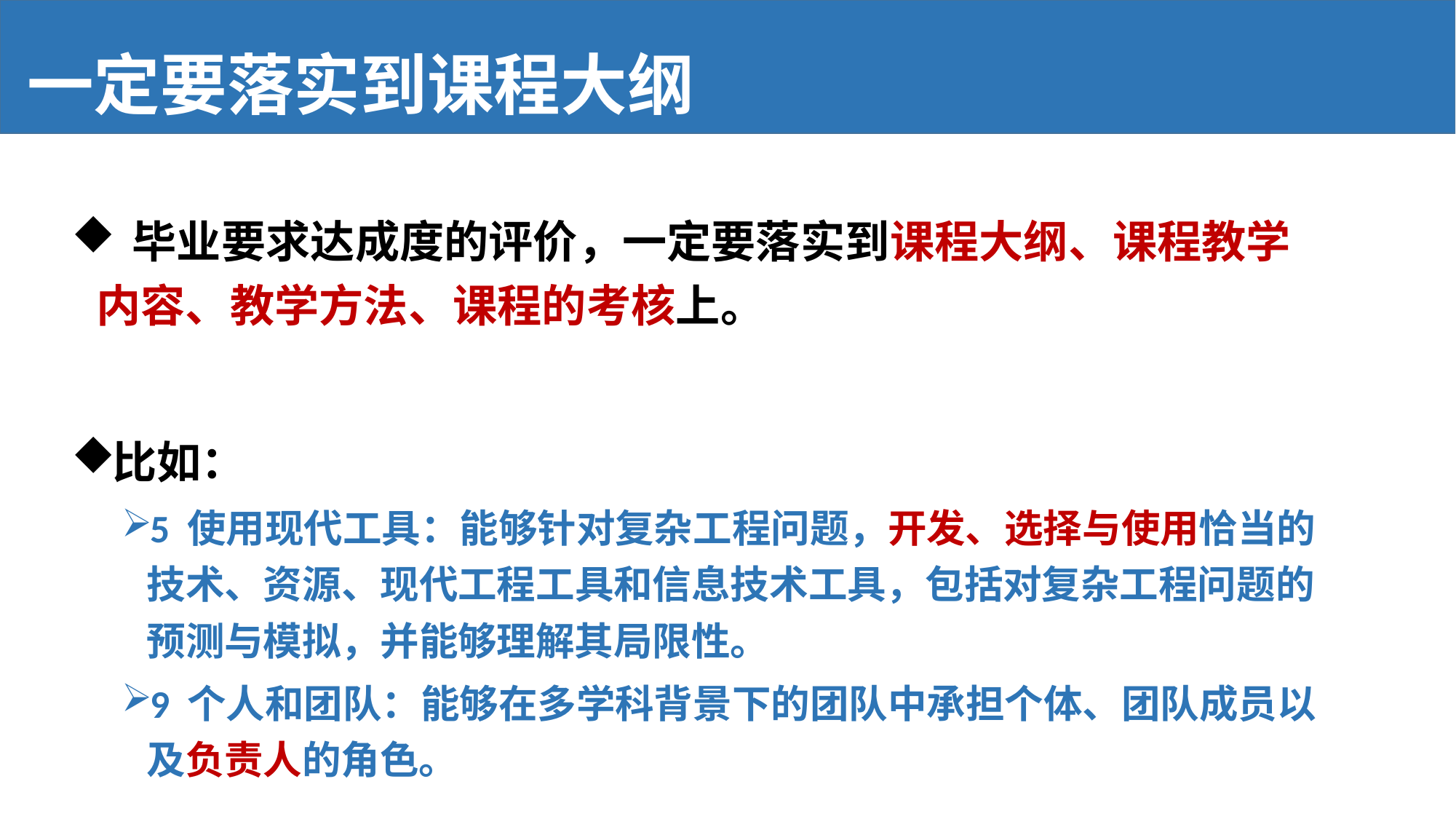

# 一定要落实到课程大纲
 毕业要求达成度的评价，一定要落实到课程大纲、课程教学内容、教学方法、课程的考核上。

比如：
5 使用现代工具：能够针对复杂工程问题，开发、选择与使用恰当的技术、资源、现代工程工具和信息技术工具，包括对复杂工程问题的预测与模拟，并能够理解其局限性。
9 个人和团队：能够在多学科背景下的团队中承担个体、团队成员以及负责人的角色。